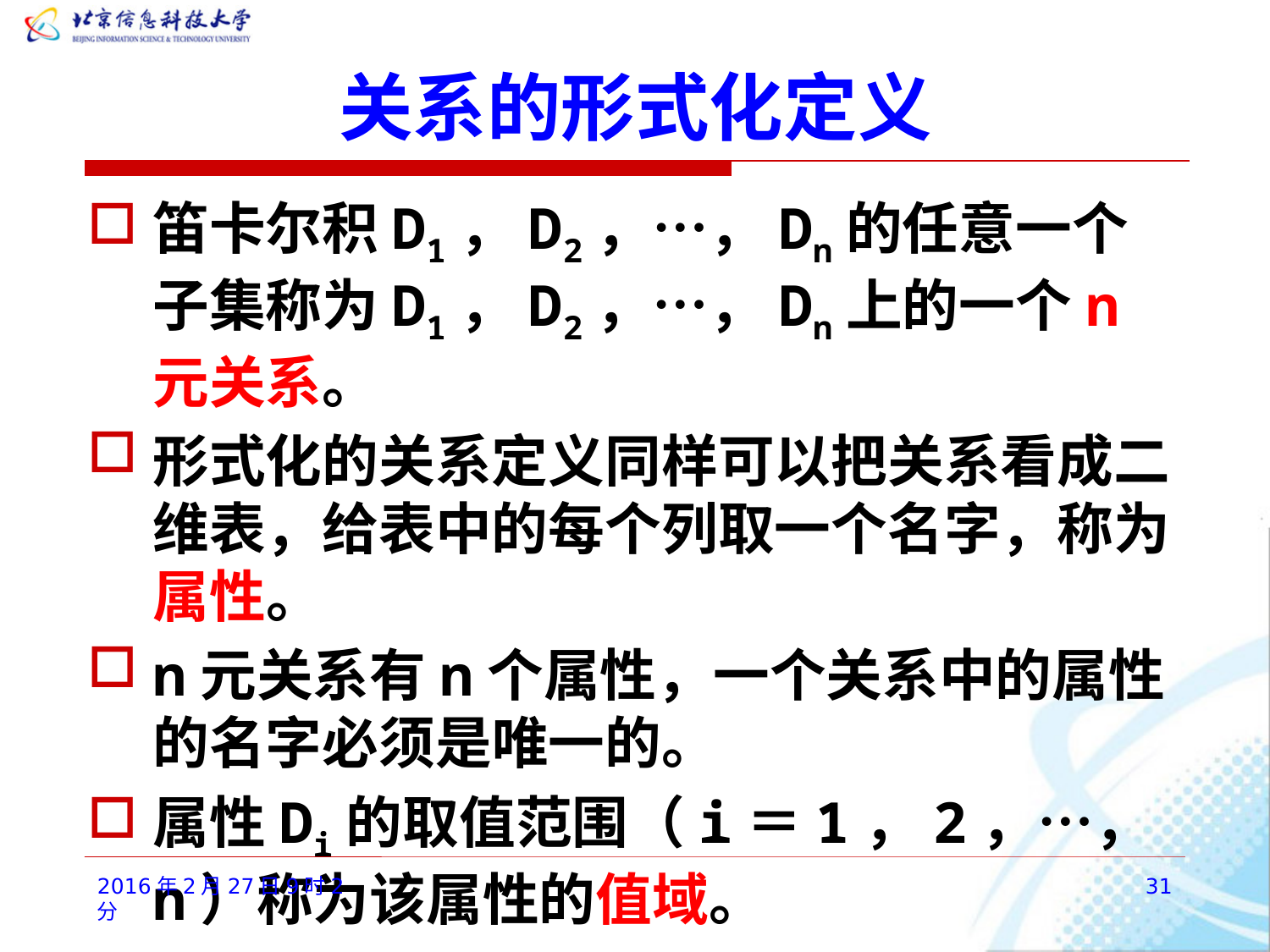

# 关系的形式化定义
笛卡尔积D1，D2，…，Dn的任意一个子集称为D1，D2，…，Dn上的一个n元关系。
形式化的关系定义同样可以把关系看成二维表，给表中的每个列取一个名字，称为属性。
n元关系有n个属性，一个关系中的属性的名字必须是唯一的。
属性Di的取值范围（i＝1，2，…，n）称为该属性的值域。

2016年2月27日9时2分
31